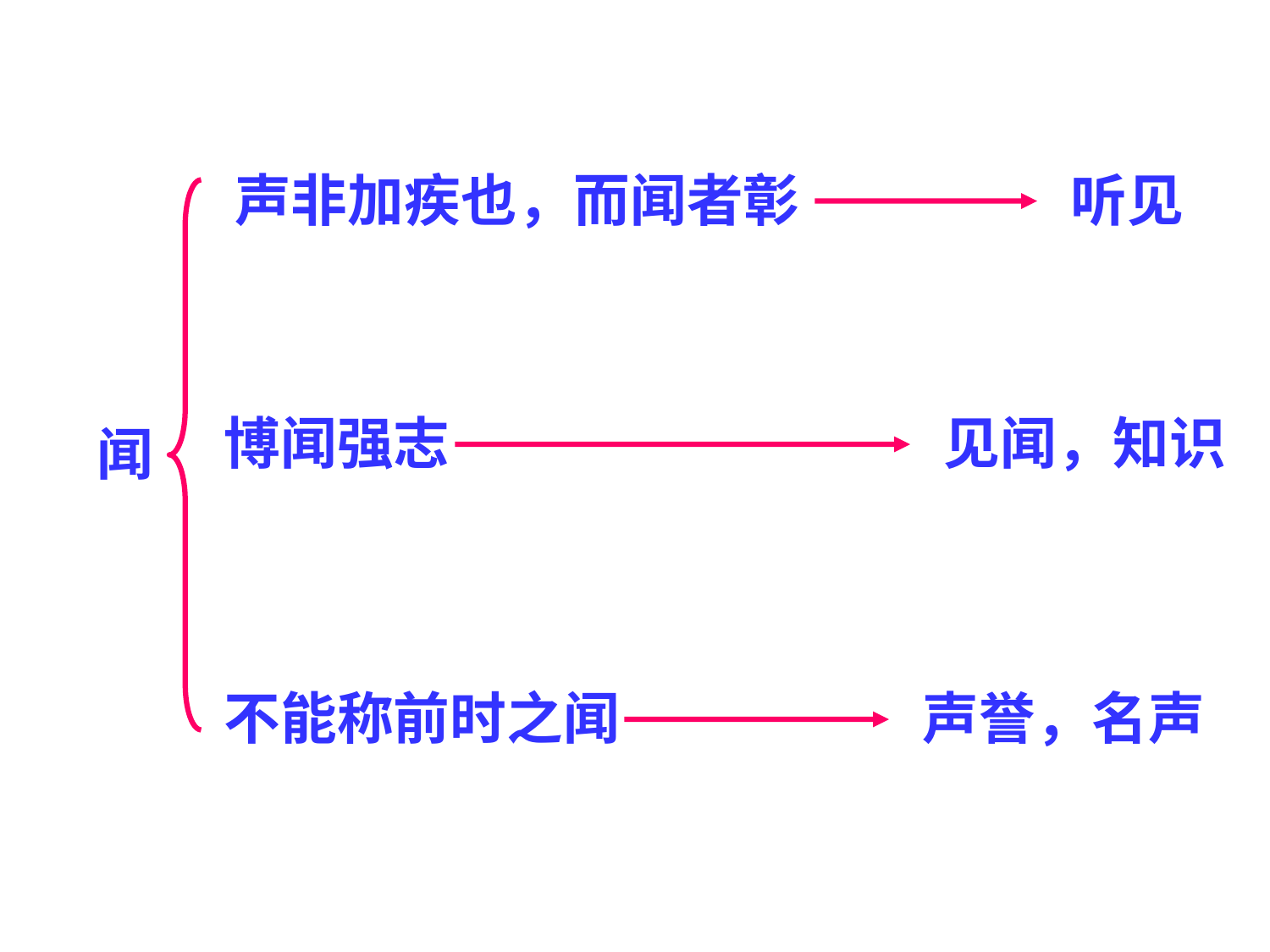

声非加疾也，而闻者彰
博闻强志
不能称前时之闻
听见

见闻，知识
闻

声誉，名声